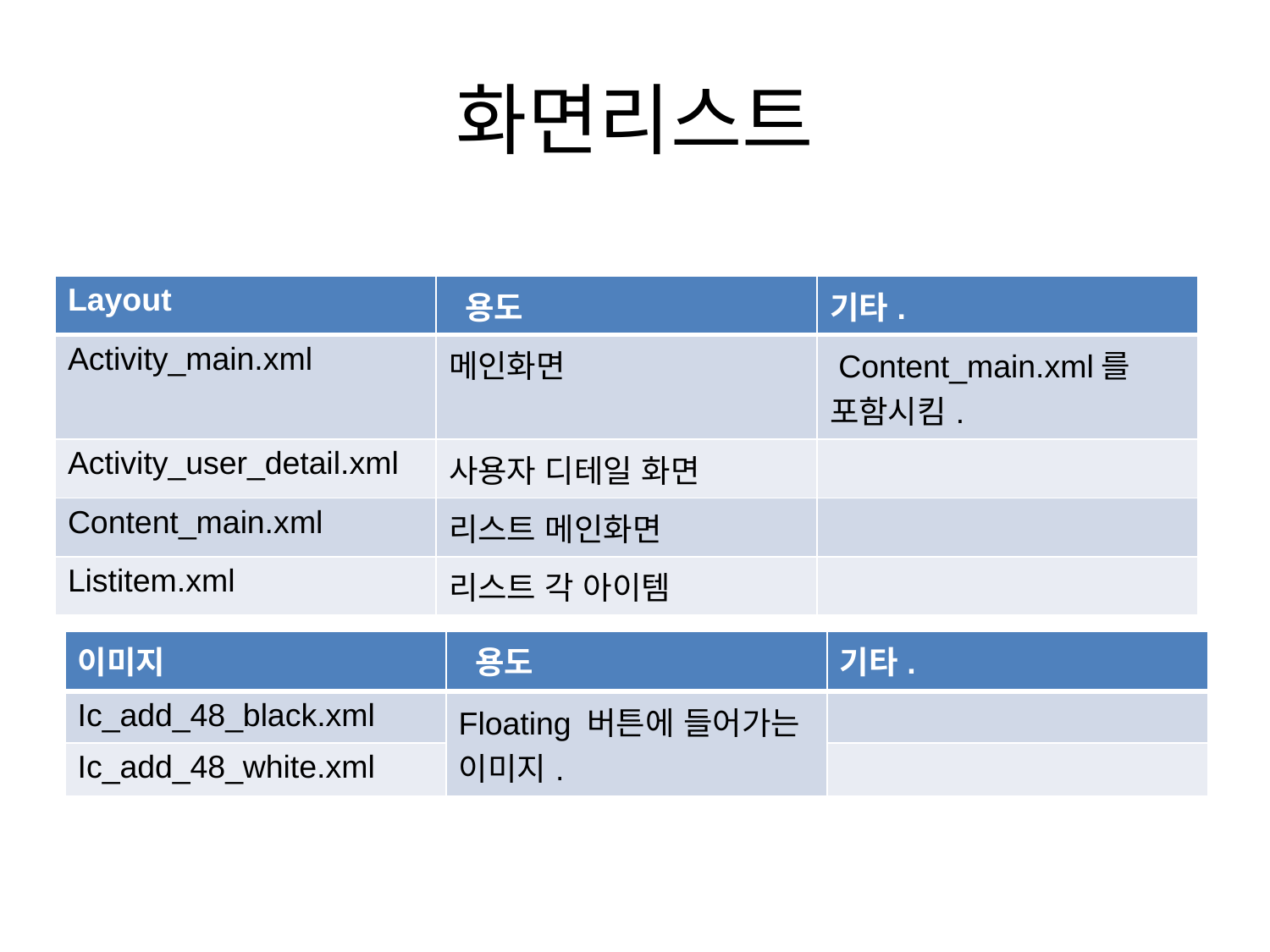

# 화면리스트
| Layout | 용도 | 기타. |
| --- | --- | --- |
| Activity\_main.xml | 메인화면 | Content\_main.xml를 포함시킴. |
| Activity\_user\_detail.xml | 사용자 디테일 화면 |  |
| Content\_main.xml | 리스트 메인화면 |  |
| Listitem.xml | 리스트 각 아이템 |  |
| 이미지 | 용도 | 기타. |
| --- | --- | --- |
| Ic\_add\_48\_black.xml | Floating 버튼에 들어가는 이미지. |  |
| Ic\_add\_48\_white.xml |  |  |